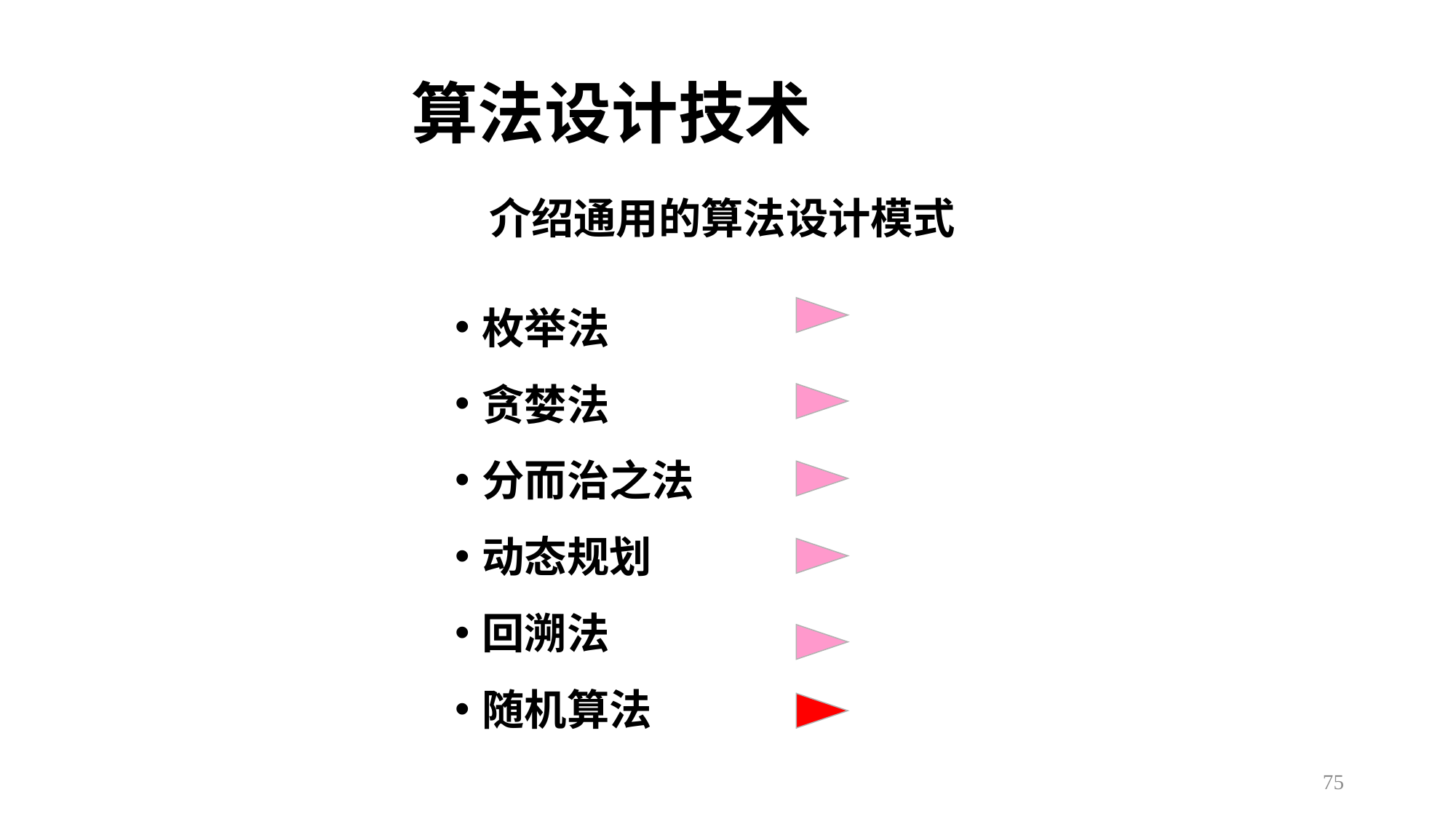

# 算法设计技术
介绍通用的算法设计模式
枚举法
贪婪法
分而治之法
动态规划
回溯法
随机算法

75